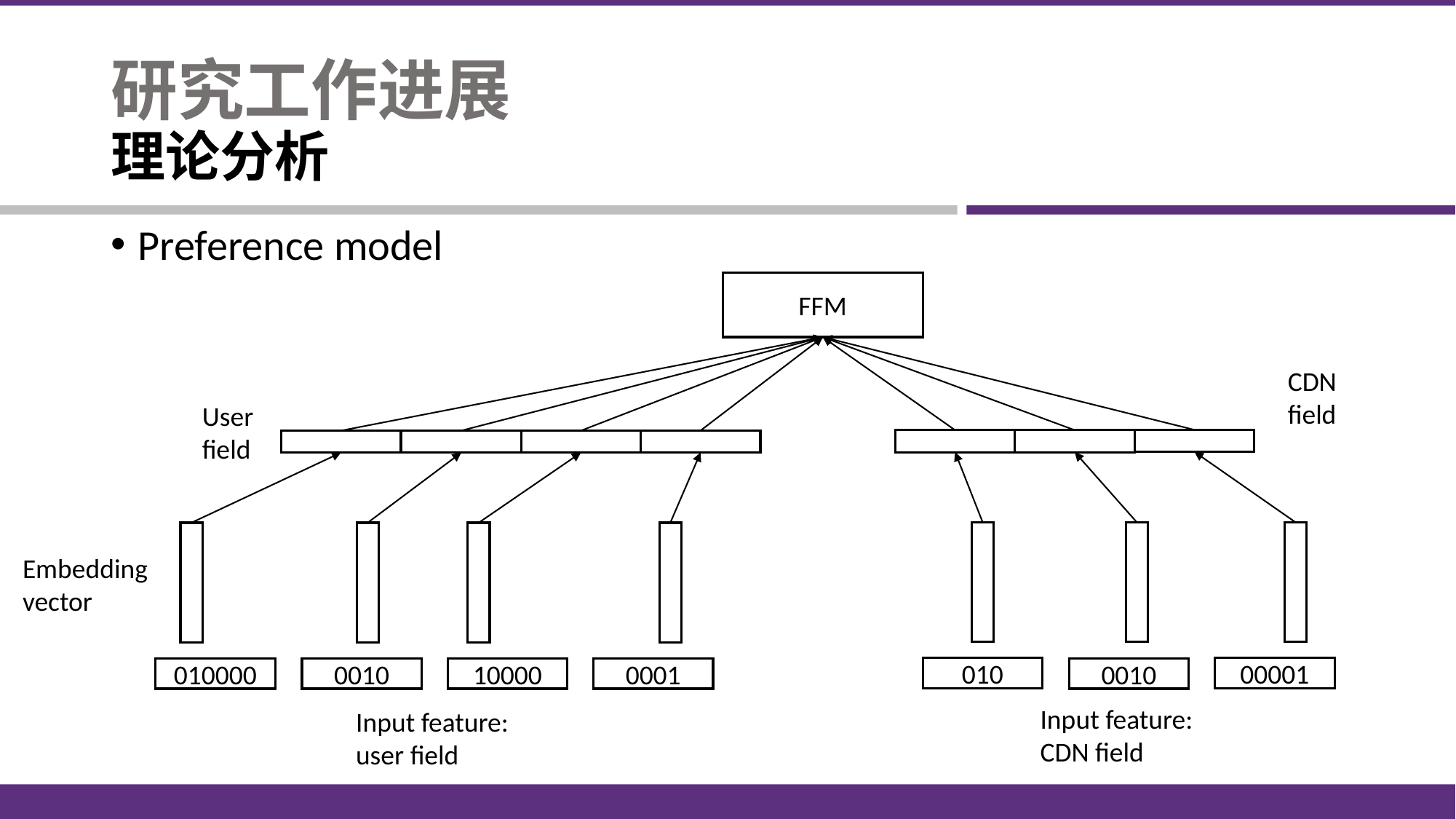

# 研究工作进展 理论分析

Preference model

FFM
CDN field
User field

Embedding vector

010
00001
010000
0010
10000
0001
0010
Input feature: CDN field
Input feature: user field